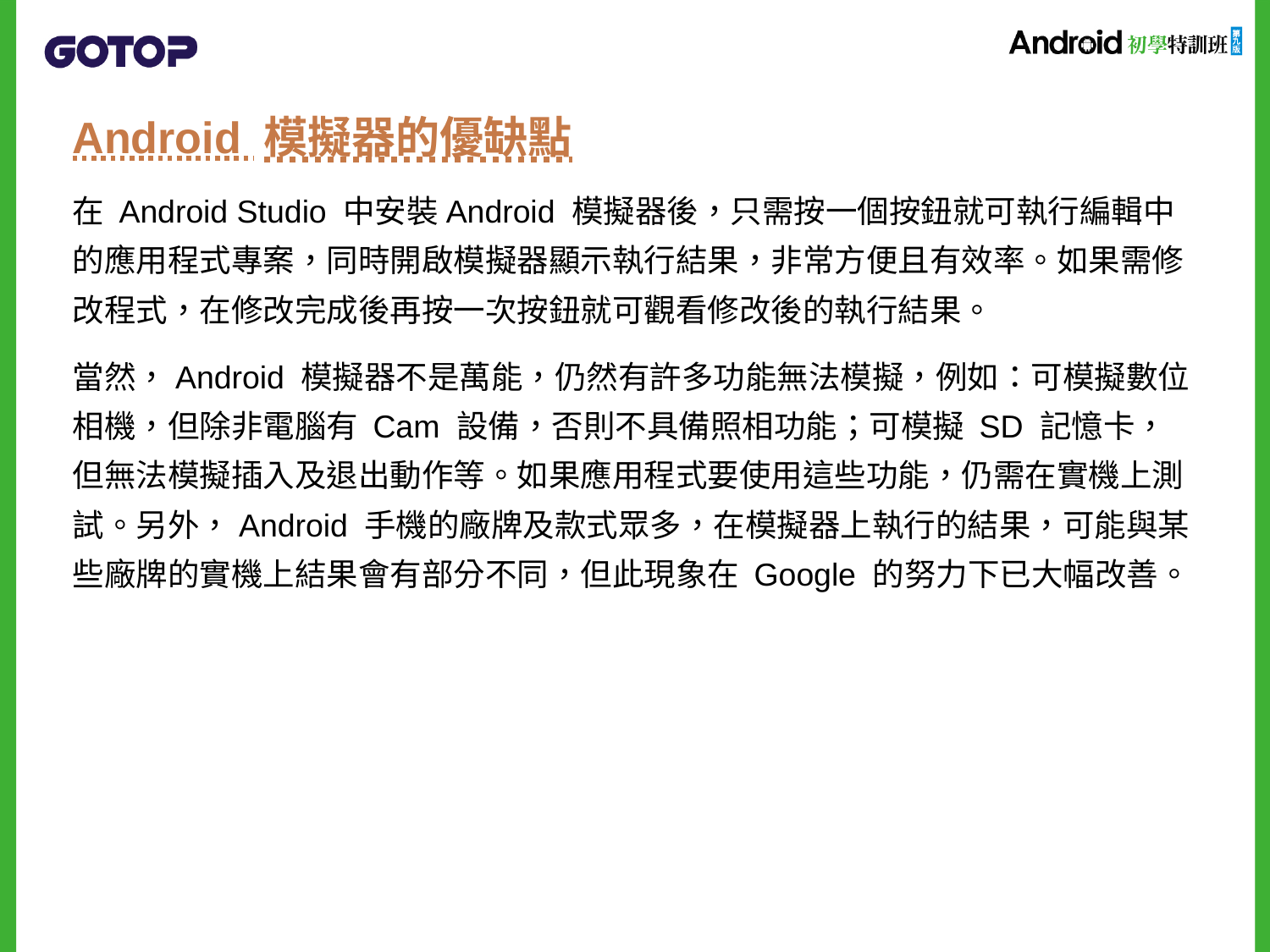

Android 模擬器的優缺點
在 Android Studio 中安裝Android 模擬器後，只需按一個按鈕就可執行編輯中的應用程式專案，同時開啟模擬器顯示執行結果，非常方便且有效率。如果需修改程式，在修改完成後再按一次按鈕就可觀看修改後的執行結果。
當然，Android 模擬器不是萬能，仍然有許多功能無法模擬，例如：可模擬數位相機，但除非電腦有 Cam 設備，否則不具備照相功能；可模擬 SD 記憶卡，但無法模擬插入及退出動作等。如果應用程式要使用這些功能，仍需在實機上測試。另外，Android 手機的廠牌及款式眾多，在模擬器上執行的結果，可能與某些廠牌的實機上結果會有部分不同，但此現象在 Google 的努力下已大幅改善。